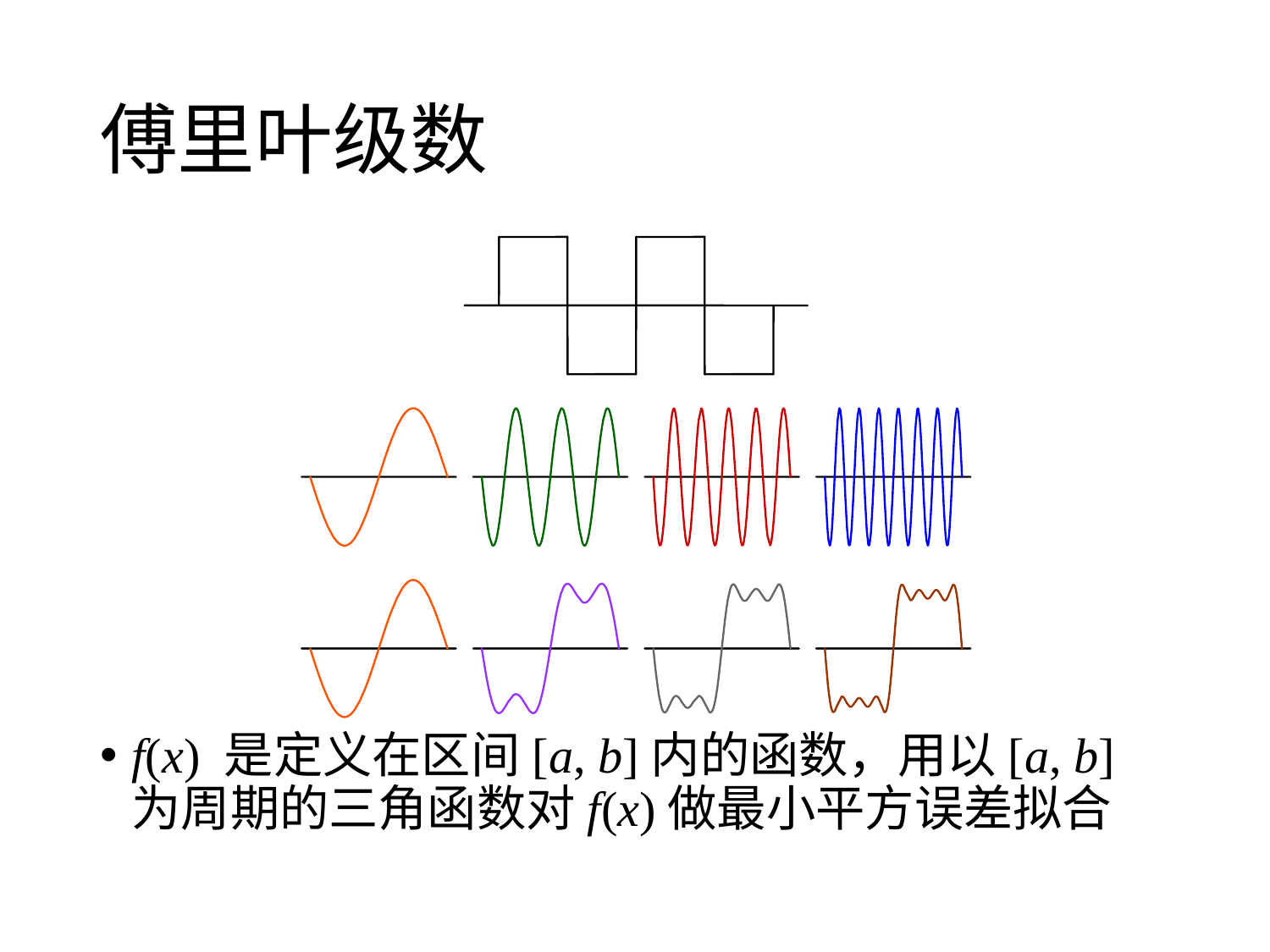

# 傅里叶级数

f(x) 是定义在区间[a, b]内的函数，用以[a, b]为周期的三角函数对f(x)做最小平方误差拟合